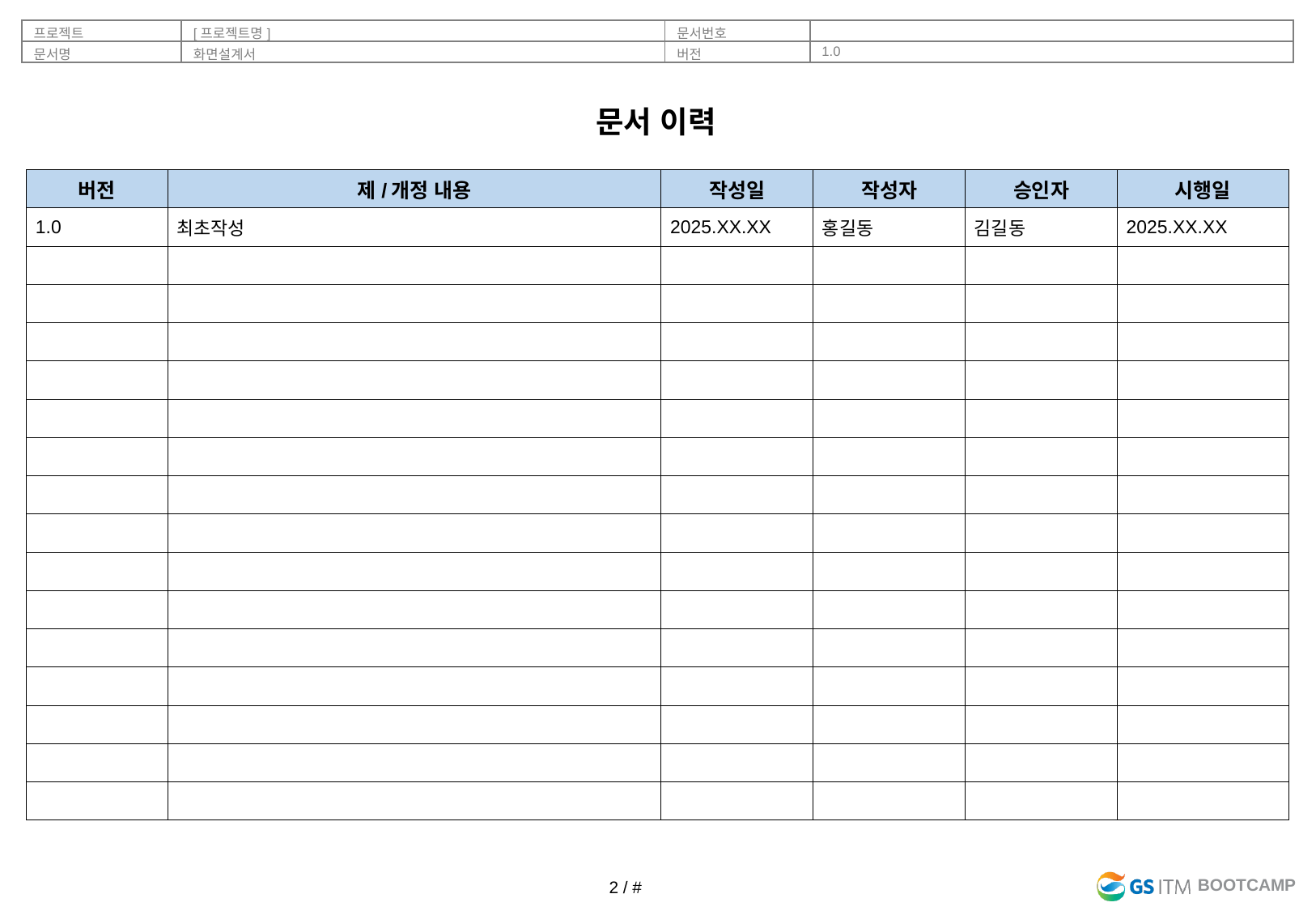

문서 이력
| 버전 | 제/개정 내용 | 작성일 | 작성자 | 승인자 | 시행일 |
| --- | --- | --- | --- | --- | --- |
| 1.0 | 최초작성 | 2025.XX.XX | 홍길동 | 김길동 | 2025.XX.XX |
|  |  |  |  |  |  |
|  |  |  |  |  |  |
|  |  |  |  |  |  |
|  |  |  |  |  |  |
|  |  |  |  |  |  |
|  |  |  |  |  |  |
|  |  |  |  |  |  |
|  |  |  |  |  |  |
|  |  |  |  |  |  |
|  |  |  |  |  |  |
|  |  |  |  |  |  |
|  |  |  |  |  |  |
|  |  |  |  |  |  |
|  |  |  |  |  |  |
|  |  |  |  |  |  |